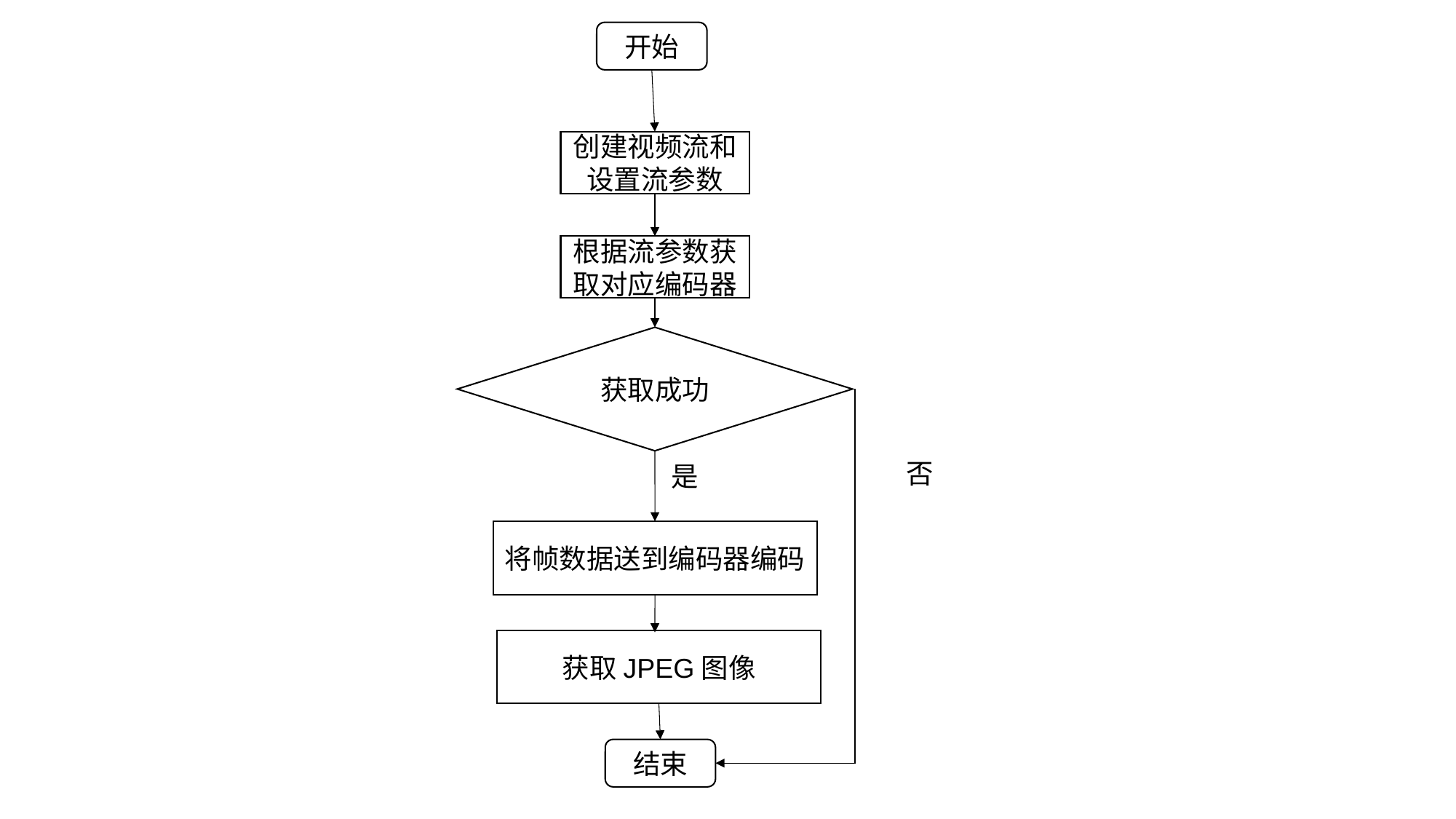

开始
创建视频流和设置流参数
根据流参数获取对应编码器
获取成功
否
是
将帧数据送到编码器编码
获取JPEG图像
结束